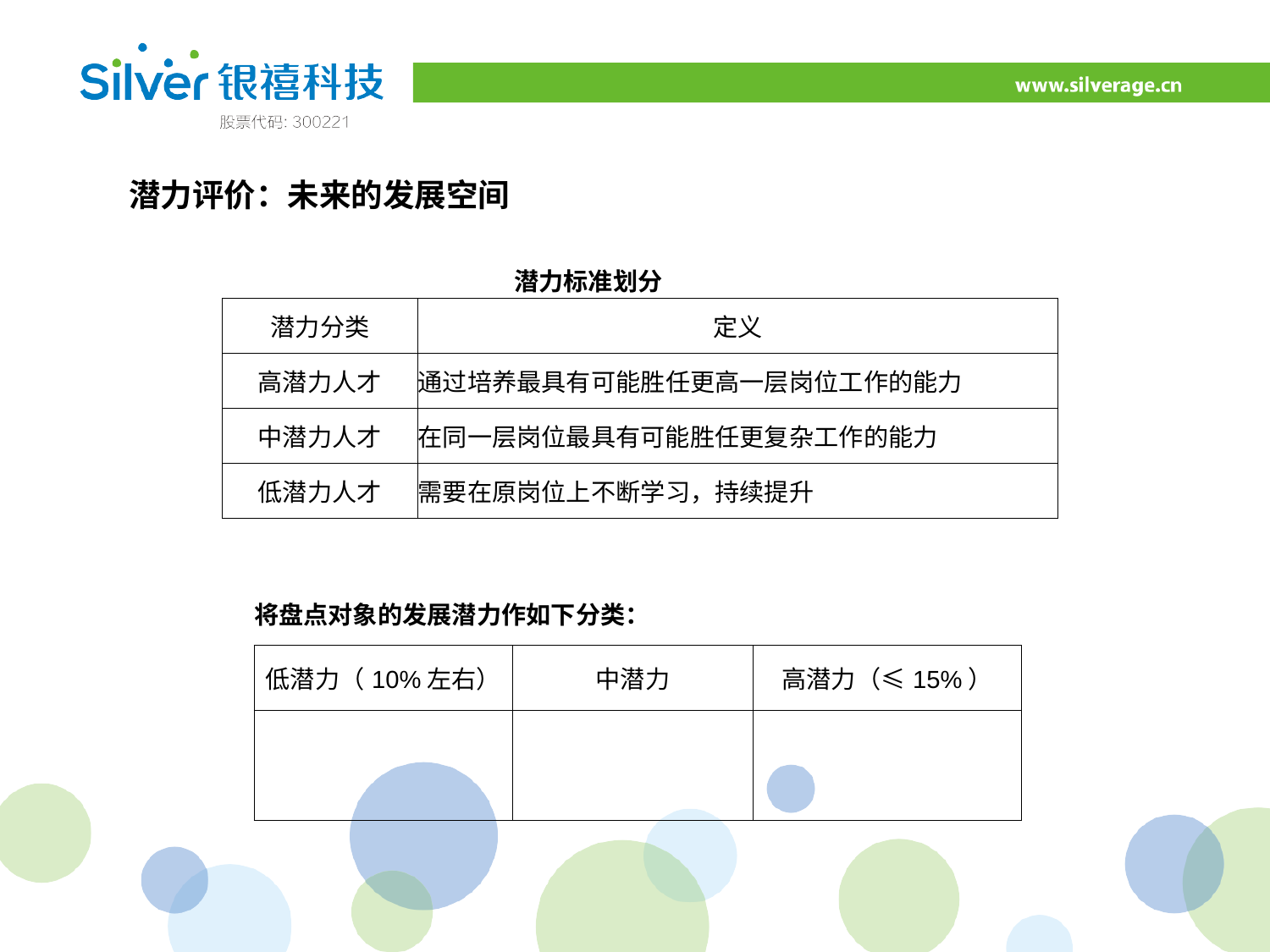

潜力评价：未来的发展空间
| 潜力标准划分 |  |  |  |  |
| --- | --- | --- | --- | --- |
| 潜力分类 | 定义 |  |  |  |
| 高潜力人才 | 通过培养最具有可能胜任更高一层岗位工作的能力 |  |  |  |
| 中潜力人才 | 在同一层岗位最具有可能胜任更复杂工作的能力 |  |  |  |
| 低潜力人才 | 需要在原岗位上不断学习，持续提升 |  |  |  |
| 将盘点对象的发展潜力作如下分类： |  |  |
| --- | --- | --- |
| 低潜力（10%左右） | 中潜力 | 高潜力（≤15%） |
|  |  |  |